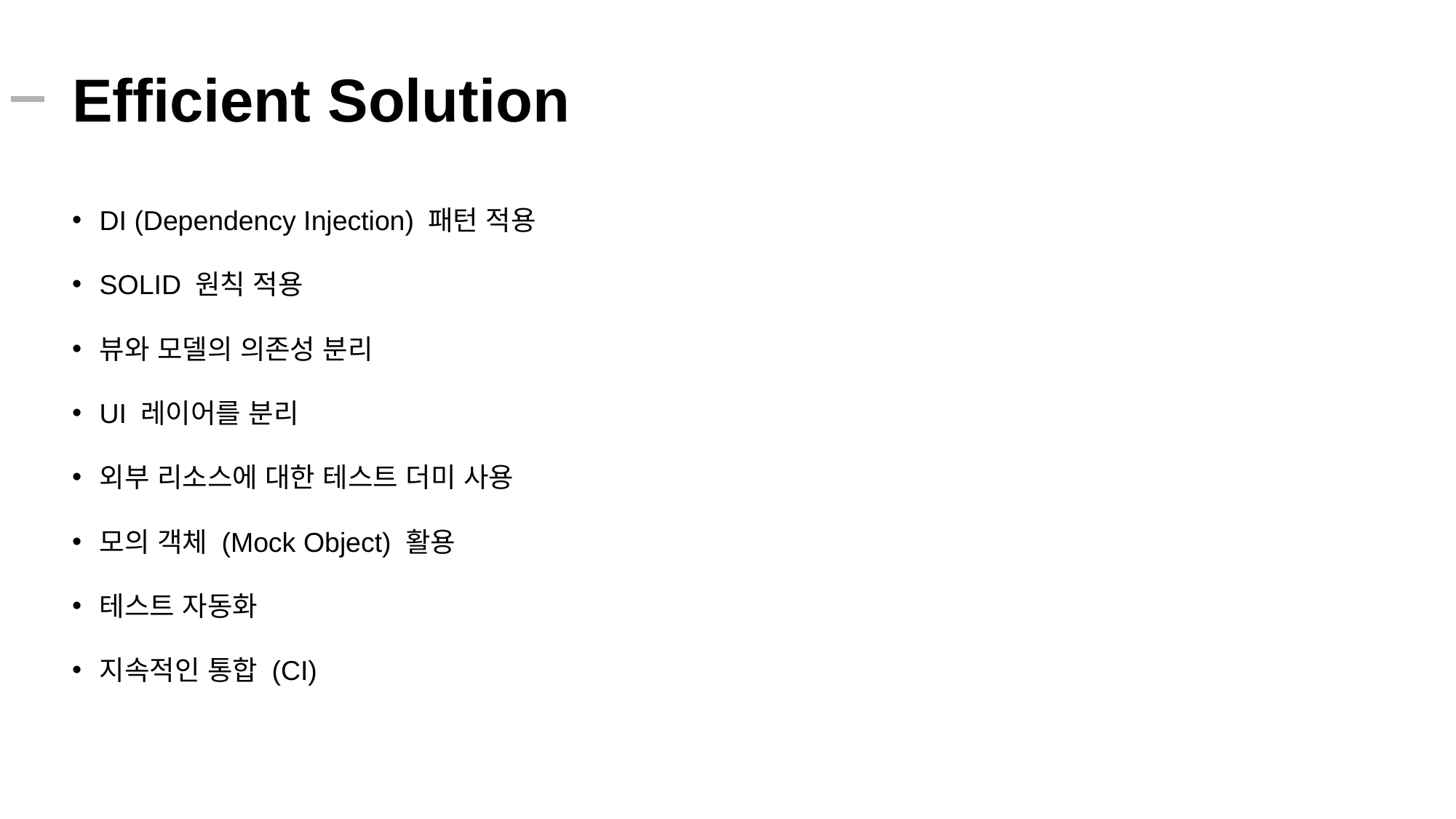

# Efficient Solution

DI (Dependency Injection) 패턴 적용
SOLID 원칙 적용
뷰와 모델의 의존성 분리
UI 레이어를 분리
외부 리소스에 대한 테스트 더미 사용
모의 객체 (Mock Object) 활용
테스트 자동화
지속적인 통합 (CI)